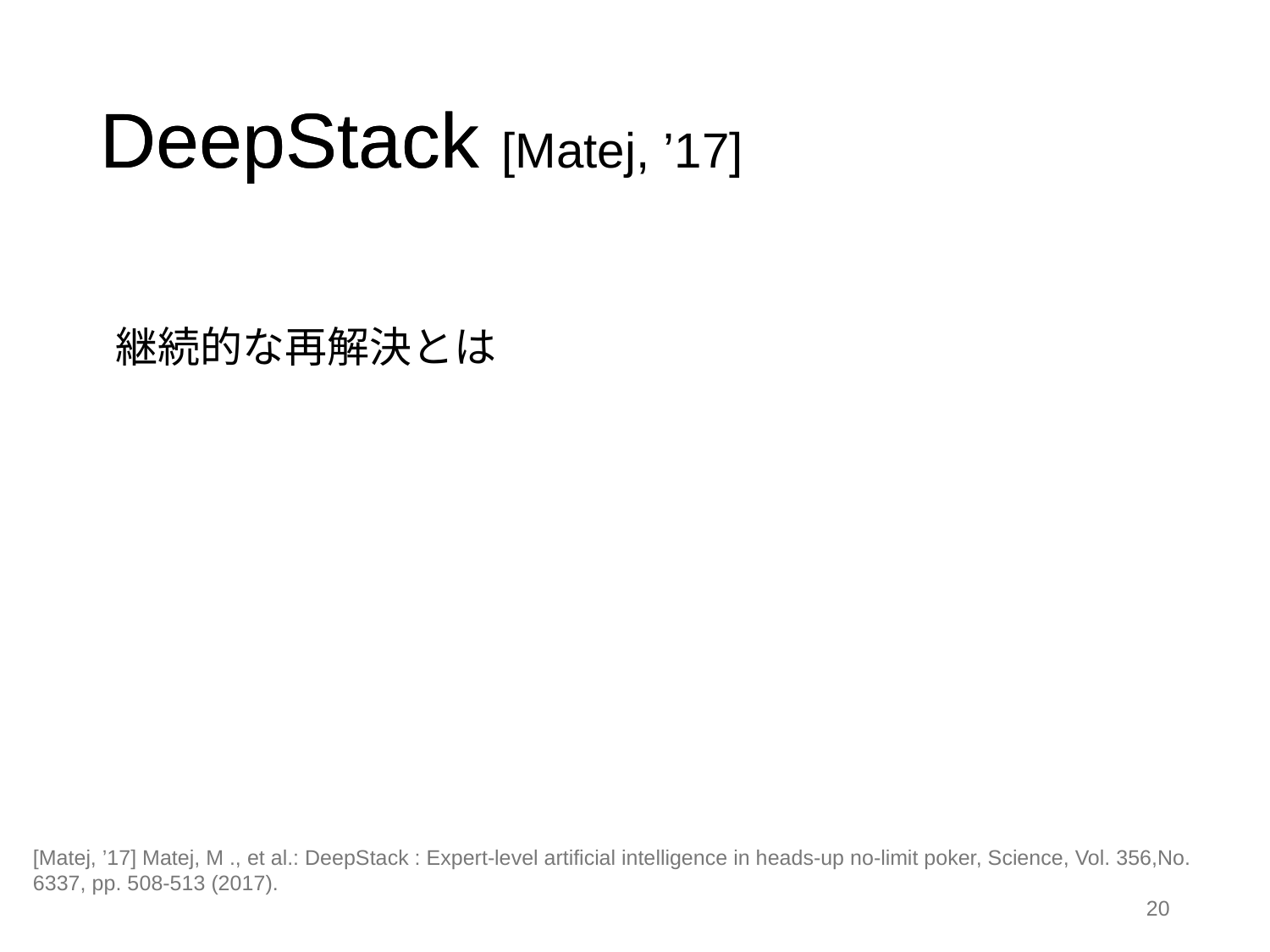

# DeepStack
DeepStack [Matej, ’17]
継続的な再解決とは
[Matej, ’17] Matej, M ., et al.: DeepStack : Expert-level artificial intelligence in heads-up no-limit poker, Science, Vol. 356,No. 6337, pp. 508-513 (2017).
20